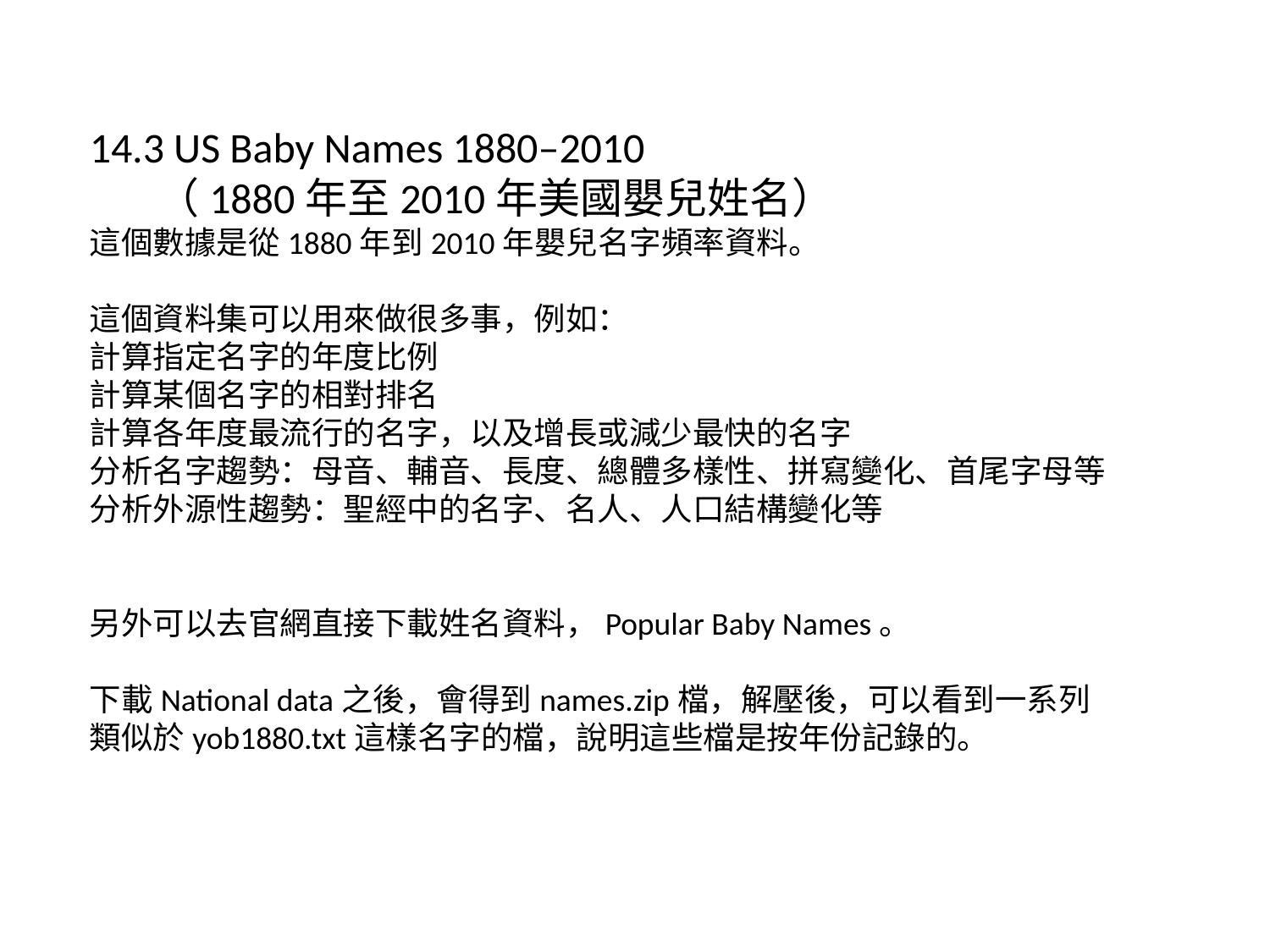

14.3 US Baby Names 1880–2010
      （1880年至2010年美國嬰兒姓名）
這個數據是從1880年到2010年嬰兒名字頻率資料。

這個資料集可以用來做很多事，例如：
計算指定名字的年度比例
計算某個名字的相對排名
計算各年度最流行的名字，以及增長或減少最快的名字
分析名字趨勢：母音、輔音、長度、總體多樣性、拼寫變化、首尾字母等
分析外源性趨勢：聖經中的名字、名人、人口結構變化等

另外可以去官網直接下載姓名資料，Popular Baby Names。

下載National data之後，會得到names.zip檔，解壓後，可以看到一系列類似於yob1880.txt這樣名字的檔，說明這些檔是按年份記錄的。